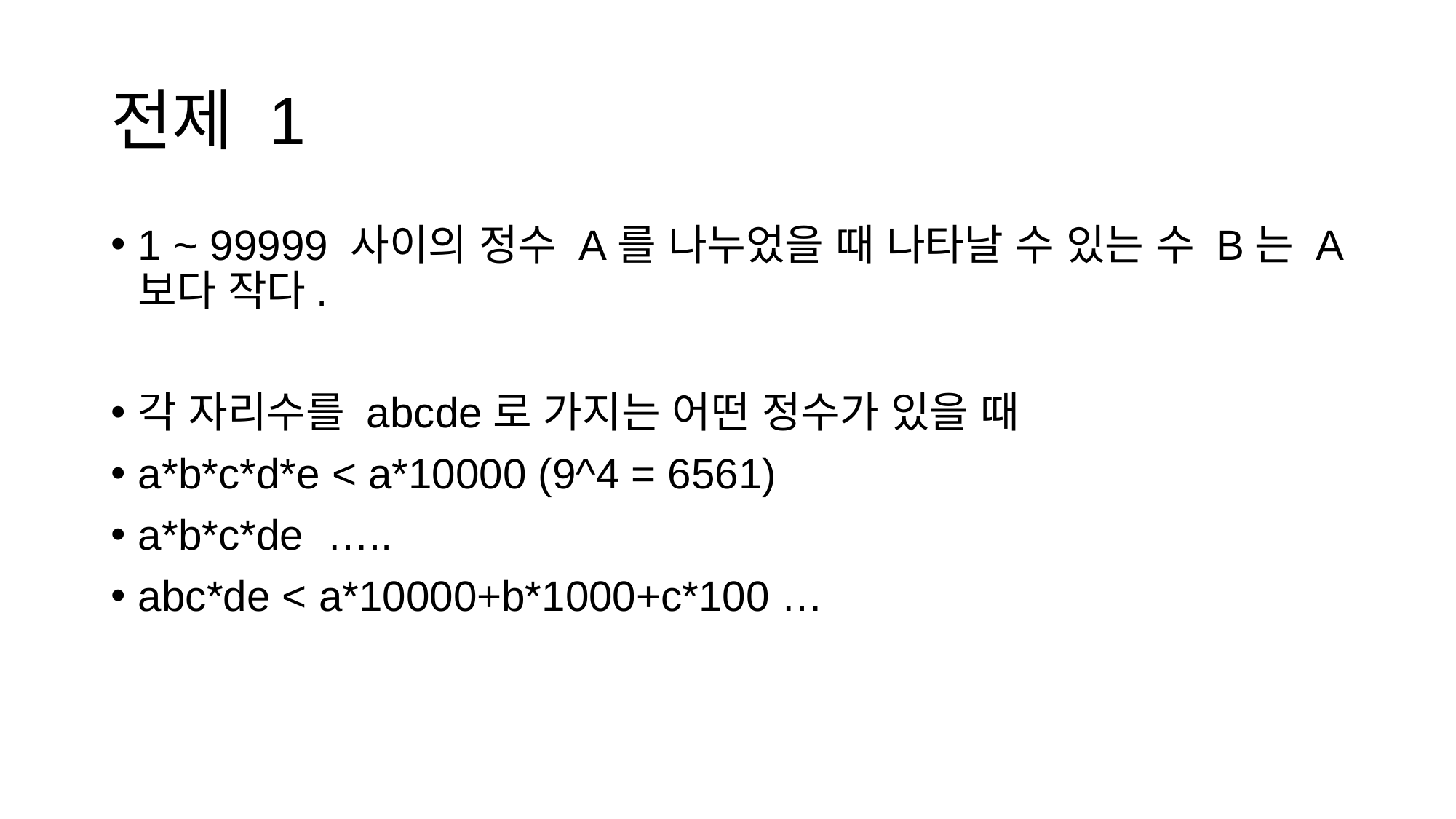

# 전제 1
1 ~ 99999 사이의 정수 A를 나누었을 때 나타날 수 있는 수 B는 A 보다 작다.

각 자리수를 abcde로 가지는 어떤 정수가 있을 때
a*b*c*d*e < a*10000 (9^4 = 6561)
a*b*c*de  …..
abc*de < a*10000+b*1000+c*100 …